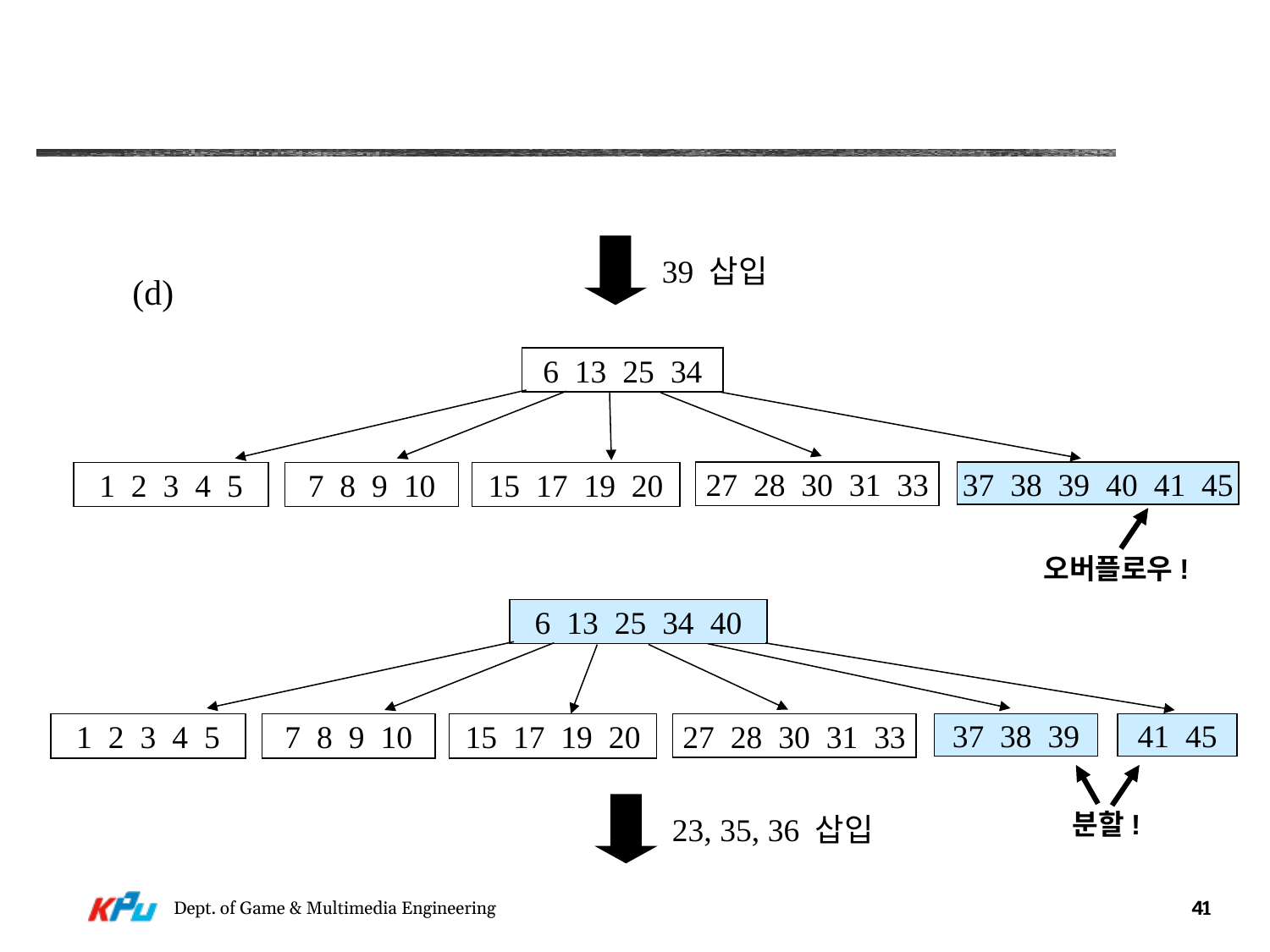

#

39 삽입
(d)
6  13  25  34

27  28  30  31  33
37  38  39  40  41  45
1  2  3  4  5
7  8  9  10
15  17  19  20

오버플로우!
6  13  25  34  40

27  28  30  31  33
37  38  39
41  45
1  2  3  4  5
7  8  9  10
15  17  19  20

분할!
23, 35, 36 삽입
Dept. of Game & Multimedia Engineering
41